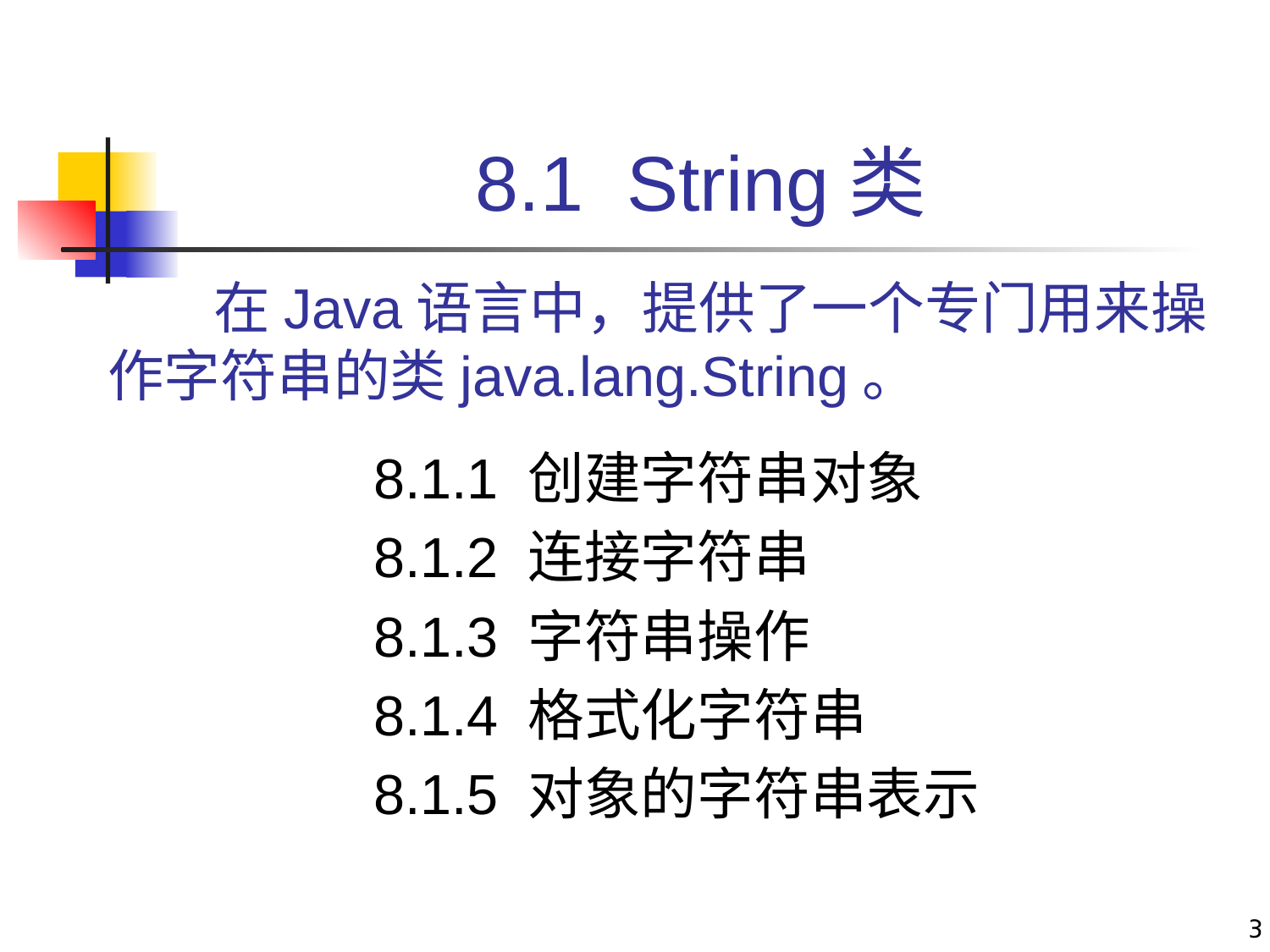

# 8.1  String类
在Java语言中，提供了一个专门用来操作字符串的类java.lang.String。
8.1.1 创建字符串对象
8.1.2 连接字符串
8.1.3 字符串操作
8.1.4 格式化字符串
8.1.5 对象的字符串表示
3